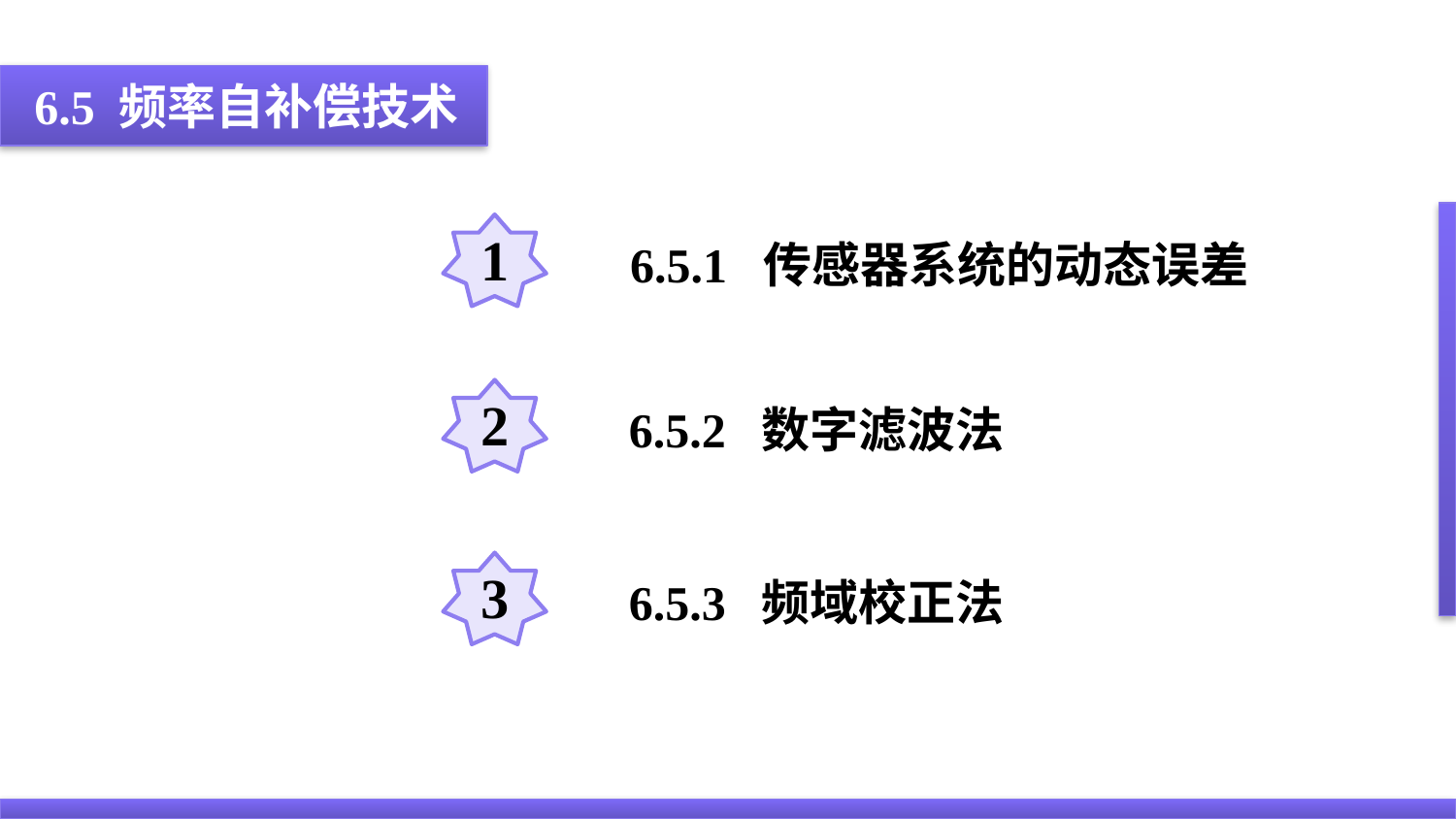

6.5 频率自补偿技术
1
6.5.1  传感器系统的动态误差
2
6.5.2  数字滤波法
3
6.5.3  频域校正法